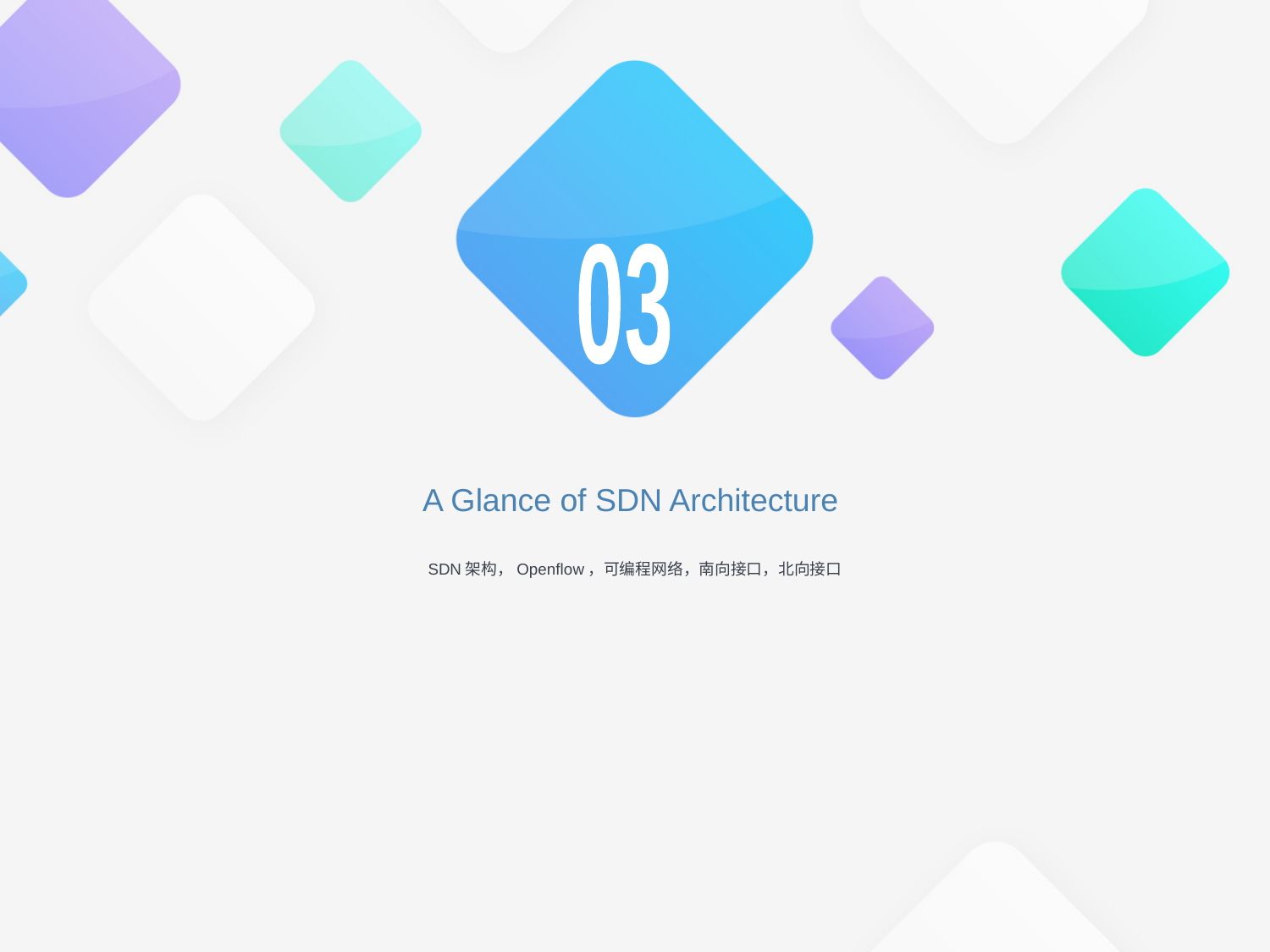

03

# A Glance of SDN Architecture
SDN架构，Openflow，可编程网络，南向接口，北向接口